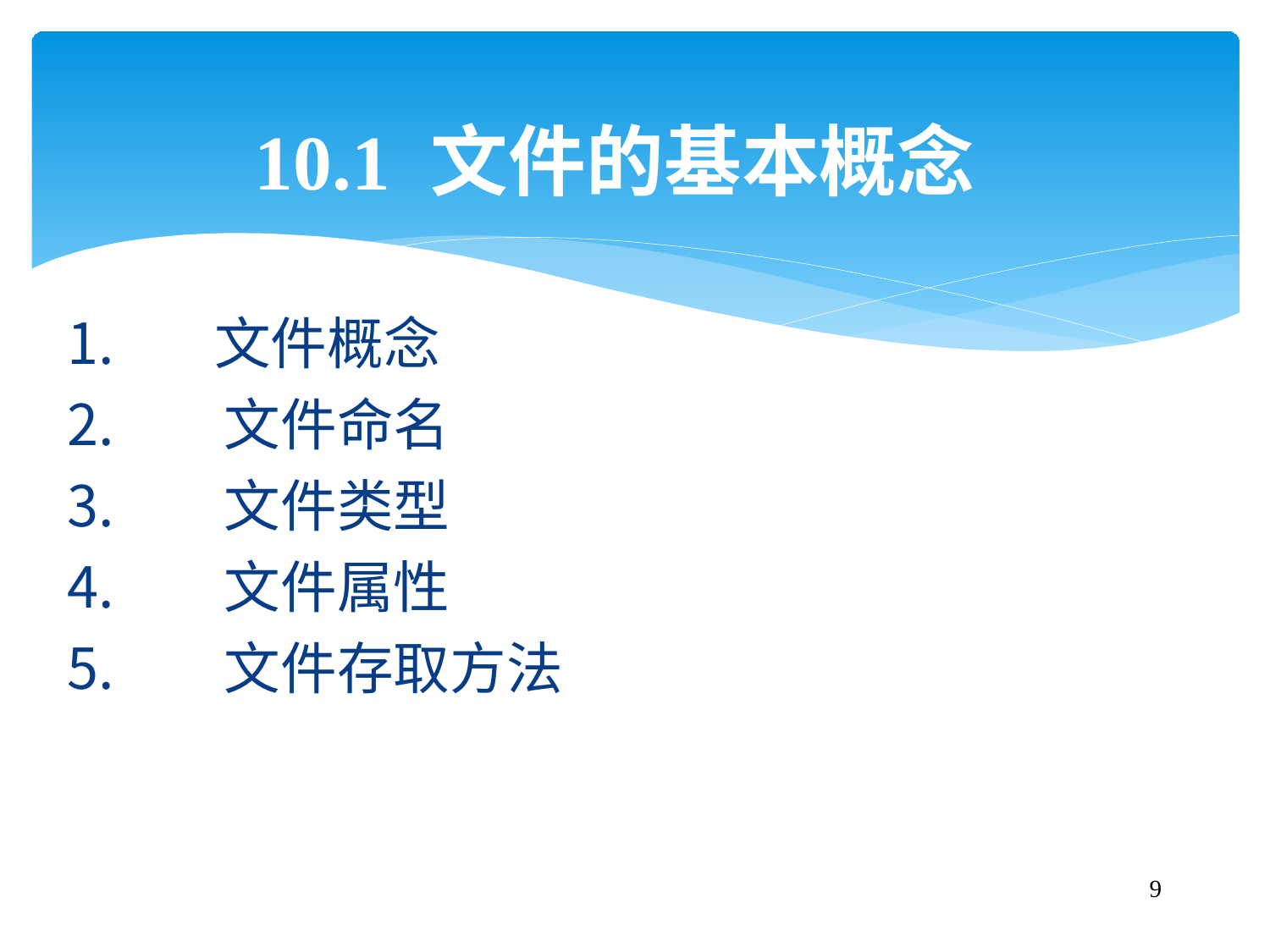

# 10.1	文件的基本概念
文件概念
文件命名
文件类型
文件属性
文件存取方法
9